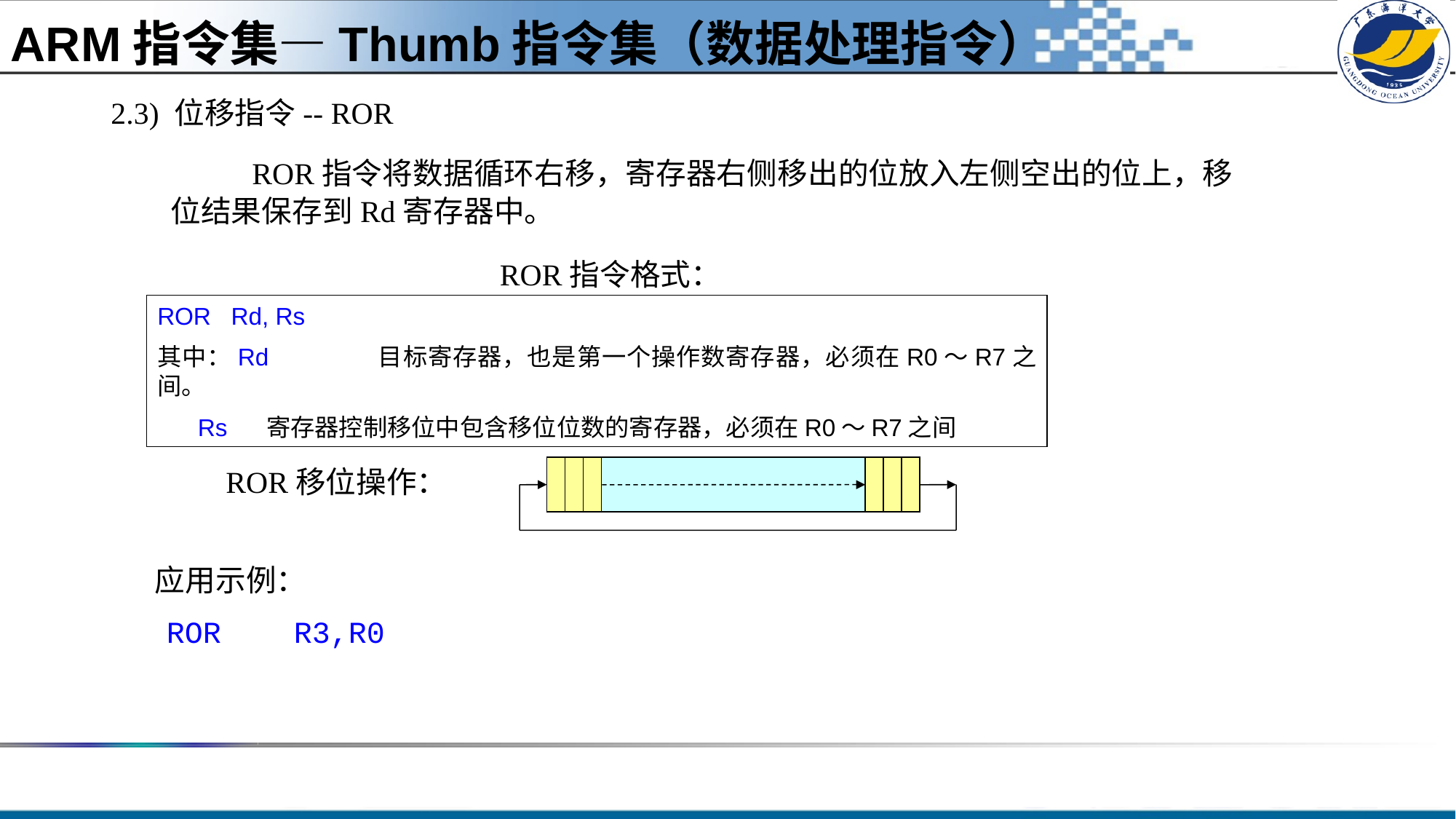

ARM指令集—Thumb指令集（数据处理指令）
2.3) 位移指令-- ROR
        ROR指令将数据循环右移，寄存器右侧移出的位放入左侧空出的位上，移位结果保存到Rd寄存器中。
ROR指令格式：
ROR   Rd, Rs
其中：Rd	目标寄存器，也是第一个操作数寄存器，必须在R0～R7之间。
      Rs	寄存器控制移位中包含移位位数的寄存器，必须在R0～R7之间
ROR移位操作：

        应用示例：
    ROR    R3,R0
152